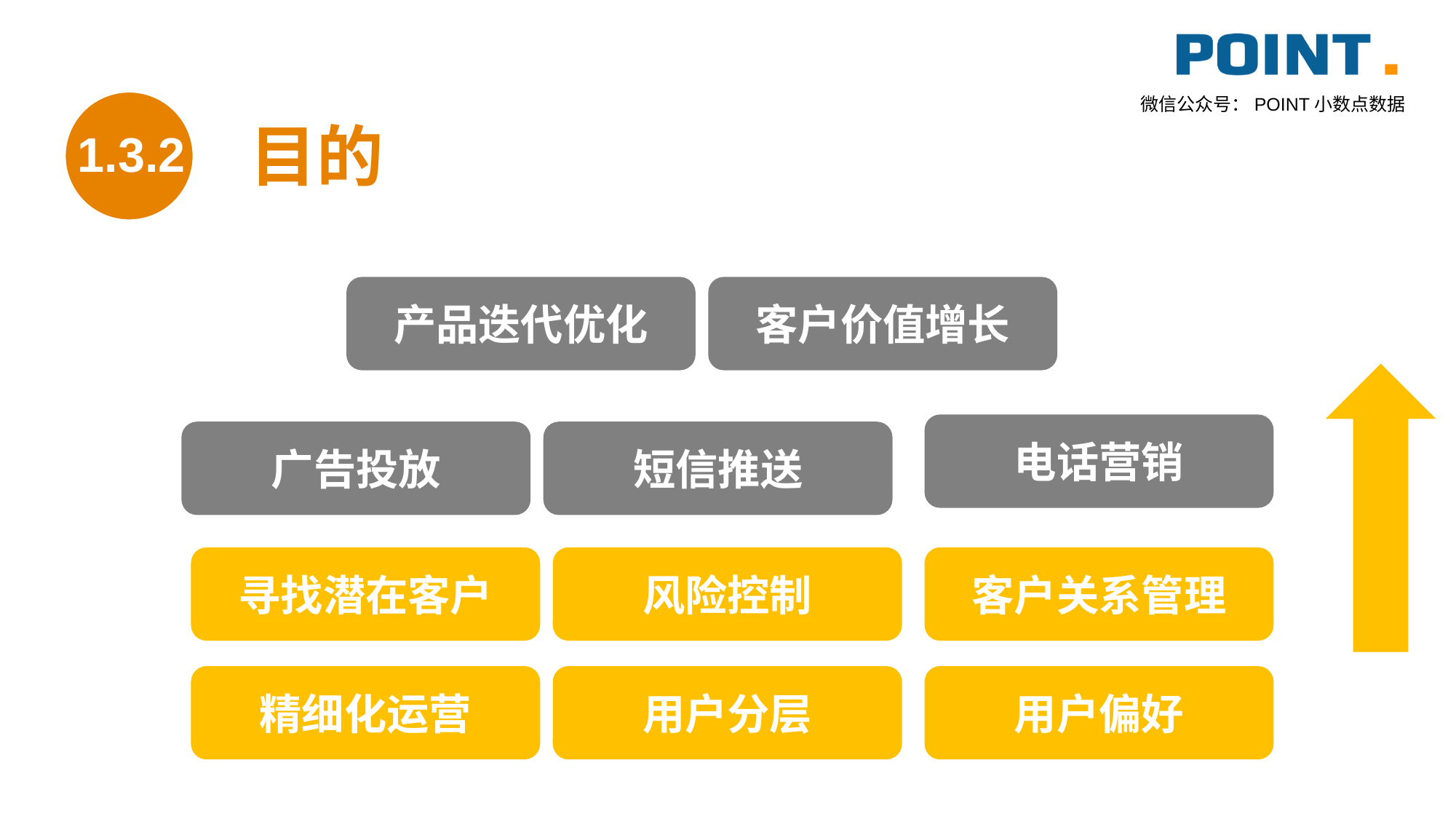

1.3.2
目的
客户价值增长
产品迭代优化
电话营销
短信推送
广告投放
风险控制
客户关系管理
寻找潜在客户
精细化运营
用户偏好
用户分层